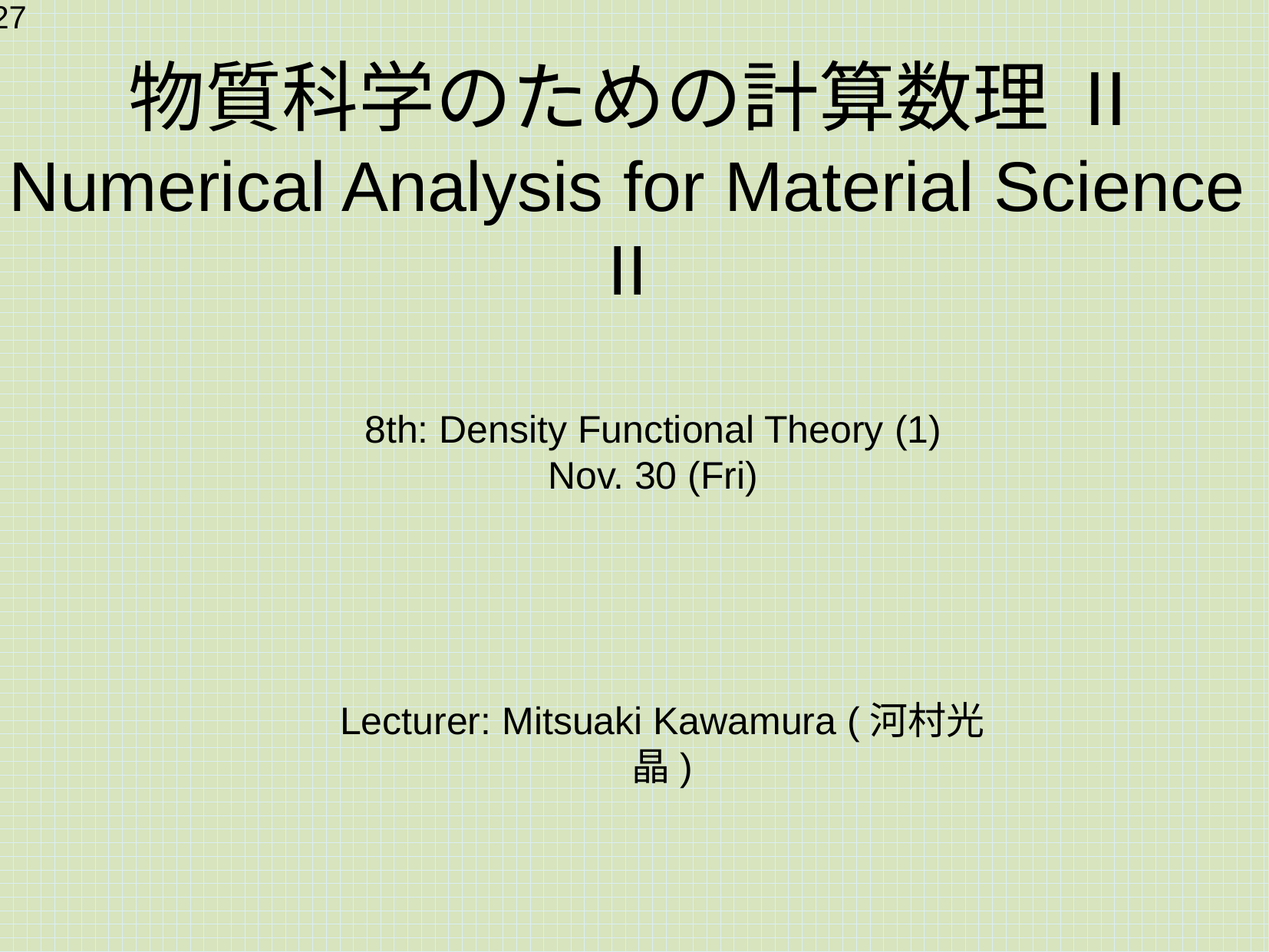

物質科学のための計算数理 II
Numerical Analysis for Material Science II
8th: Density Functional Theory (1)
Nov. 30 (Fri)
Lecturer: Mitsuaki Kawamura (河村光晶)